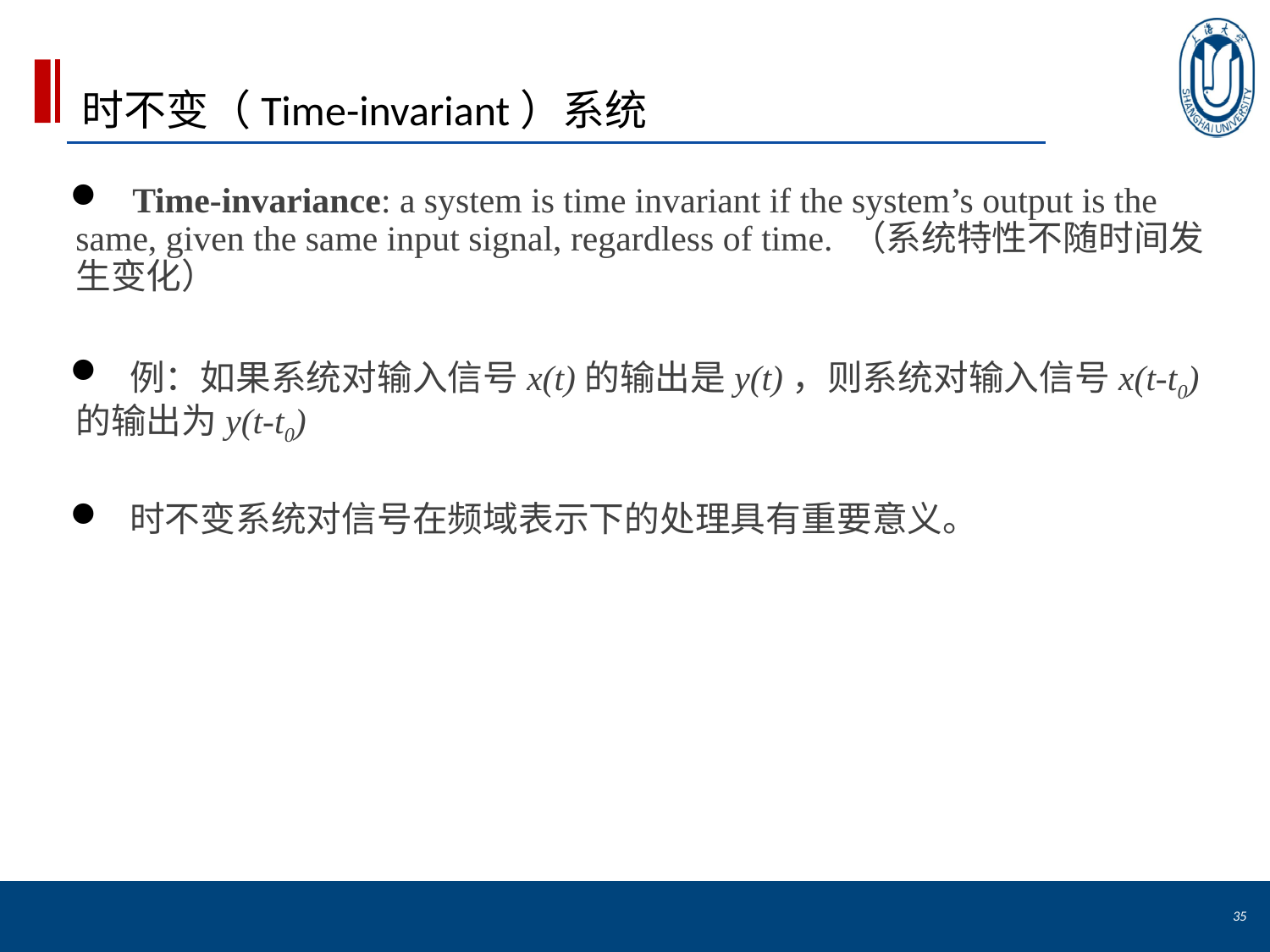

# 时不变（Time-invariant）系统
   Time-invariance: a system is time invariant if the system’s output is the same, given the same input signal, regardless of time. （系统特性不随时间发生变化）

  例：如果系统对输入信号x(t)的输出是y(t)，则系统对输入信号x(t-t0)的输出为y(t-t0)

  时不变系统对信号在频域表示下的处理具有重要意义。
35